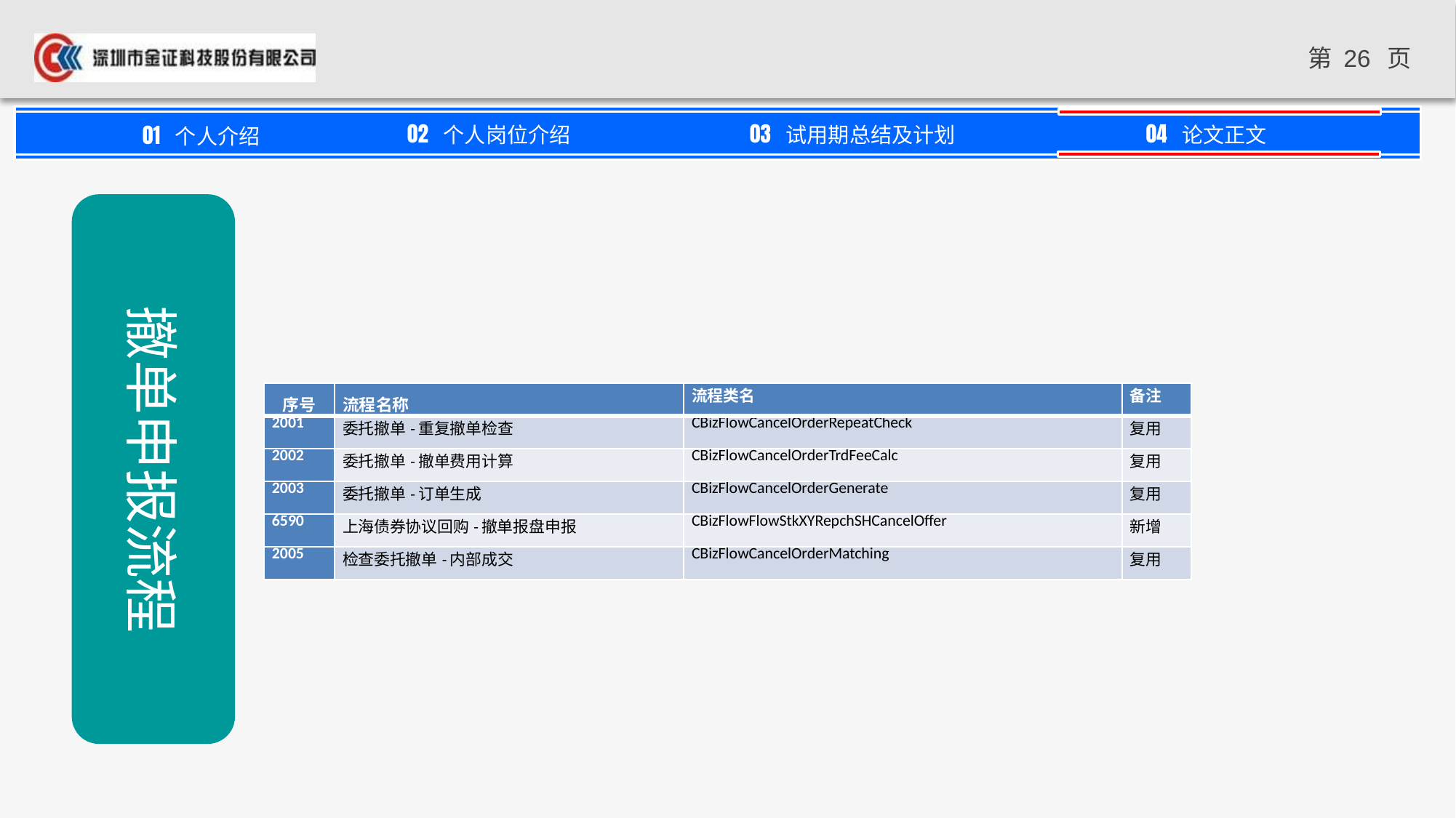

撤单申报流程

| 序号 | 流程名称 | 流程类名 | 备注 |
| --- | --- | --- | --- |
| 2001 | 委托撤单-重复撤单检查 | CBizFlowCancelOrderRepeatCheck | 复用 |
| 2002 | 委托撤单-撤单费用计算 | CBizFlowCancelOrderTrdFeeCalc | 复用 |
| 2003 | 委托撤单-订单生成 | CBizFlowCancelOrderGenerate | 复用 |
| 6590 | 上海债券协议回购-撤单报盘申报 | CBizFlowFlowStkXYRepchSHCancelOffer | 新增 |
| 2005 | 检查委托撤单-内部成交 | CBizFlowCancelOrderMatching | 复用 |